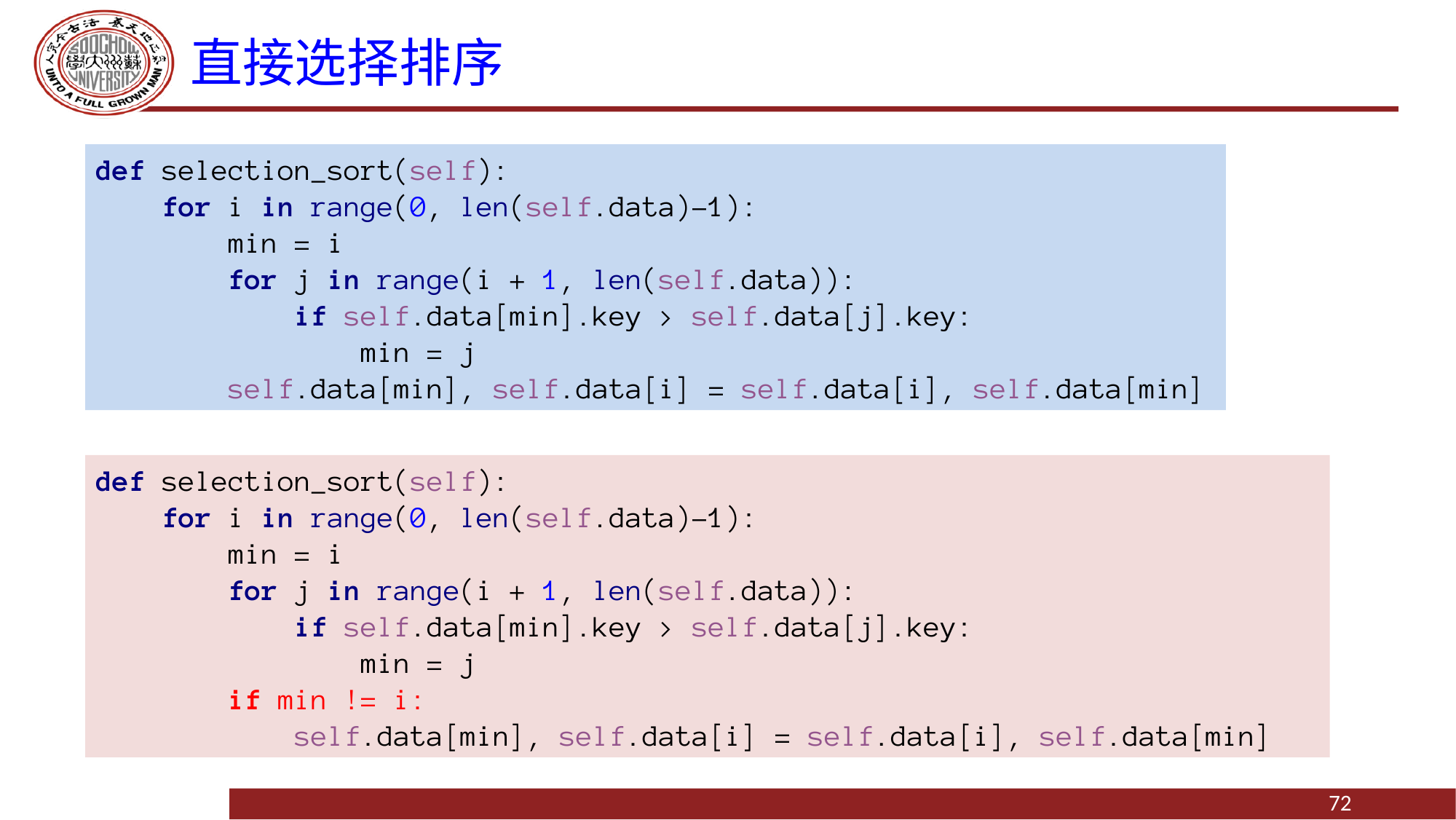

# 直接选择排序
def selection_sort(self):
    for i in range(0, len(self.data)-1):
        min = i
        for j in range(i + 1, len(self.data)):
            if self.data[min].key > self.data[j].key:
                min = j
        self.data[min], self.data[i] = self.data[i], self.data[min]
def selection_sort(self):
    for i in range(0, len(self.data)-1):
        min = i
        for j in range(i + 1, len(self.data)):
            if self.data[min].key > self.data[j].key:
                min = j
        if min != i:
            self.data[min], self.data[i] = self.data[i], self.data[min]
72